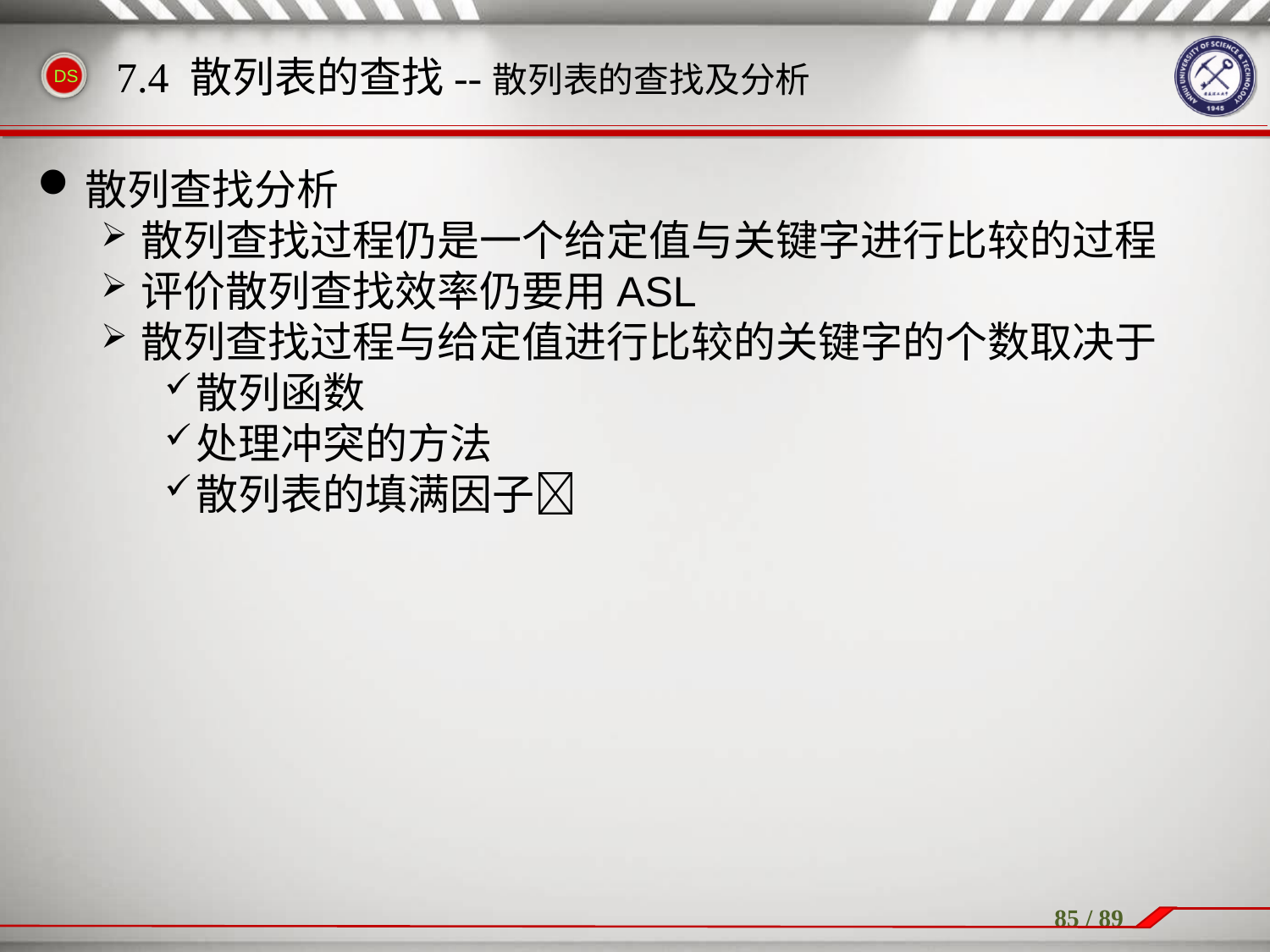

散列查找分析
散列查找过程仍是一个给定值与关键字进行比较的过程
评价散列查找效率仍要用ASL
散列查找过程与给定值进行比较的关键字的个数取决于
散列函数
处理冲突的方法
散列表的填满因子α

7.4 散列表的查找--散列表的查找及分析